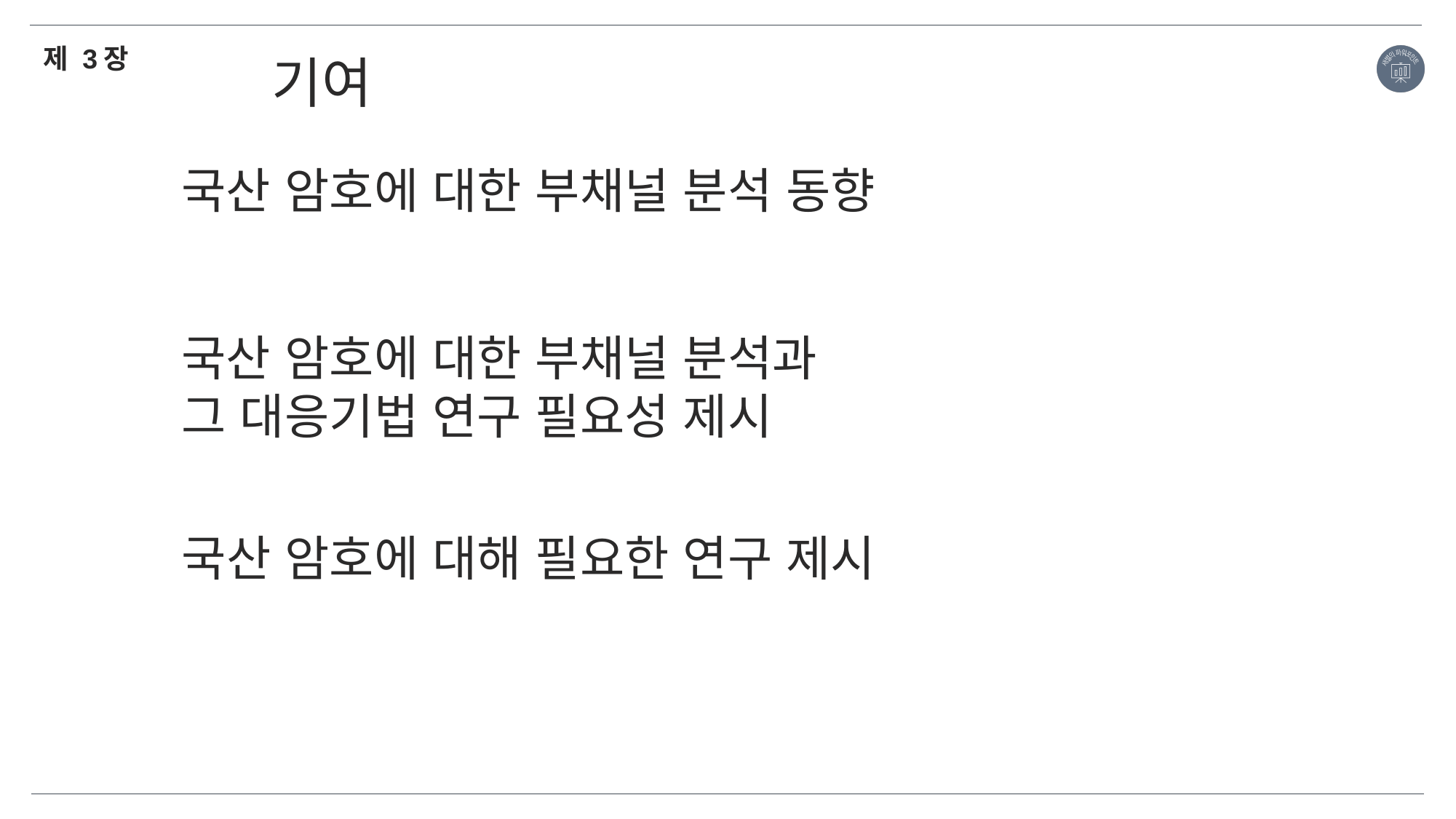

제 3장
기여
국산 암호에 대한 부채널 분석 동향
국산 암호에 대한 부채널 분석과
그 대응기법 연구 필요성 제시
국산 암호에 대해 필요한 연구 제시